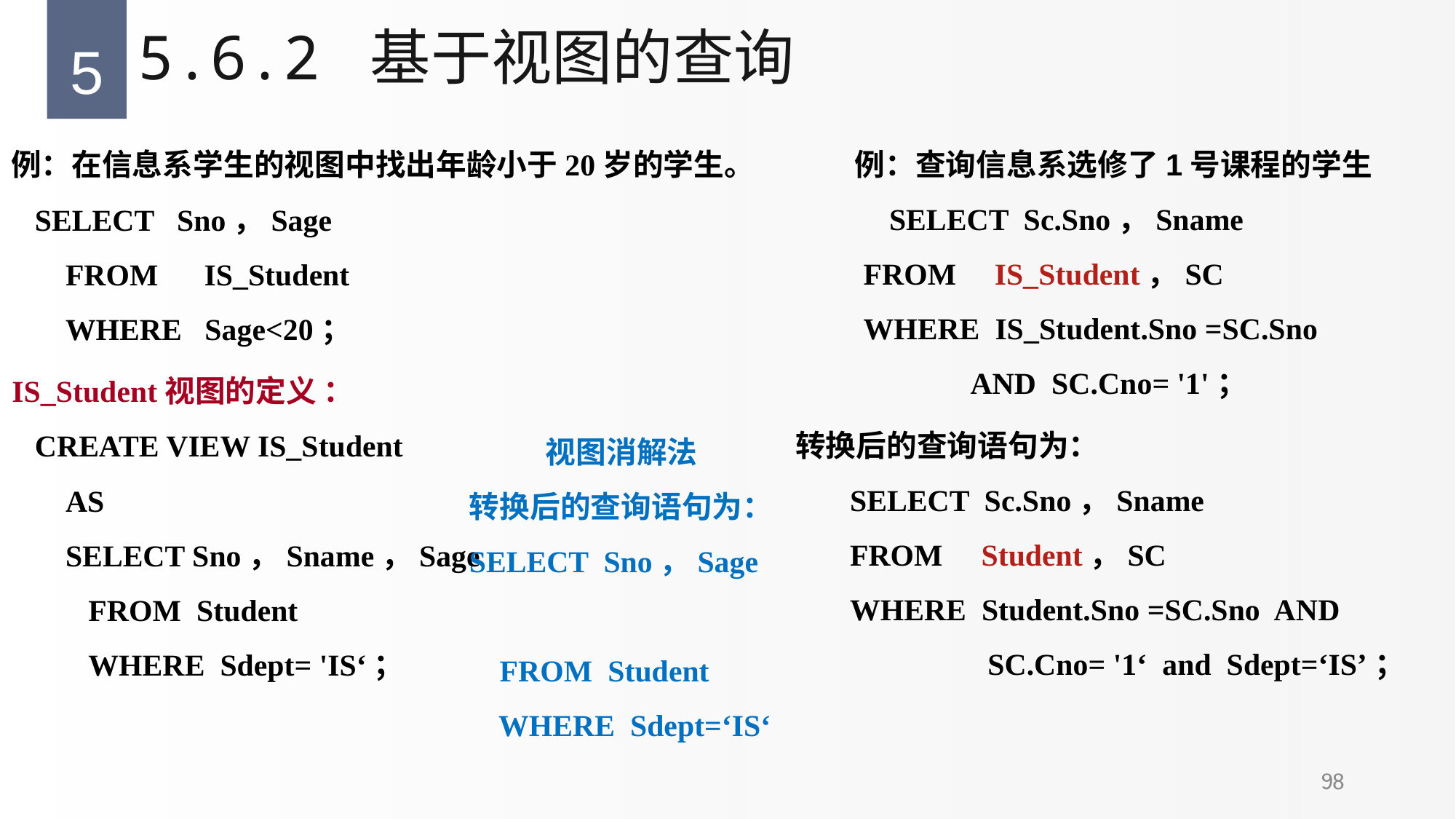

# 5.6.2 基于视图的查询
例：在信息系学生的视图中找出年龄小于20岁的学生。
   SELECT   Sno，Sage
       FROM      IS_Student
       WHERE   Sage<20；
IS_Student视图的定义 ：
   CREATE VIEW IS_Student
AS
SELECT Sno，Sname，Sage
   FROM  Student
   WHERE  Sdept= 'IS‘；
例：查询信息系选修了1号课程的学生
    SELECT  Sc.Sno，Sname
 FROM     IS_Student，SC
 WHERE  IS_Student.Sno =SC.Sno
               AND  SC.Cno= '1'；
转换后的查询语句为：
SELECT  Sc.Sno，Sname
FROM     Student，SC
WHERE  Student.Sno =SC.Sno  AND
                  SC.Cno= '1‘  and  Sdept=‘IS’；
视图消解法
转换后的查询语句为：
SELECT  Sno，Sage
    FROM  Student
    WHERE  Sdept=‘IS‘
         AND  Sage<20；
98